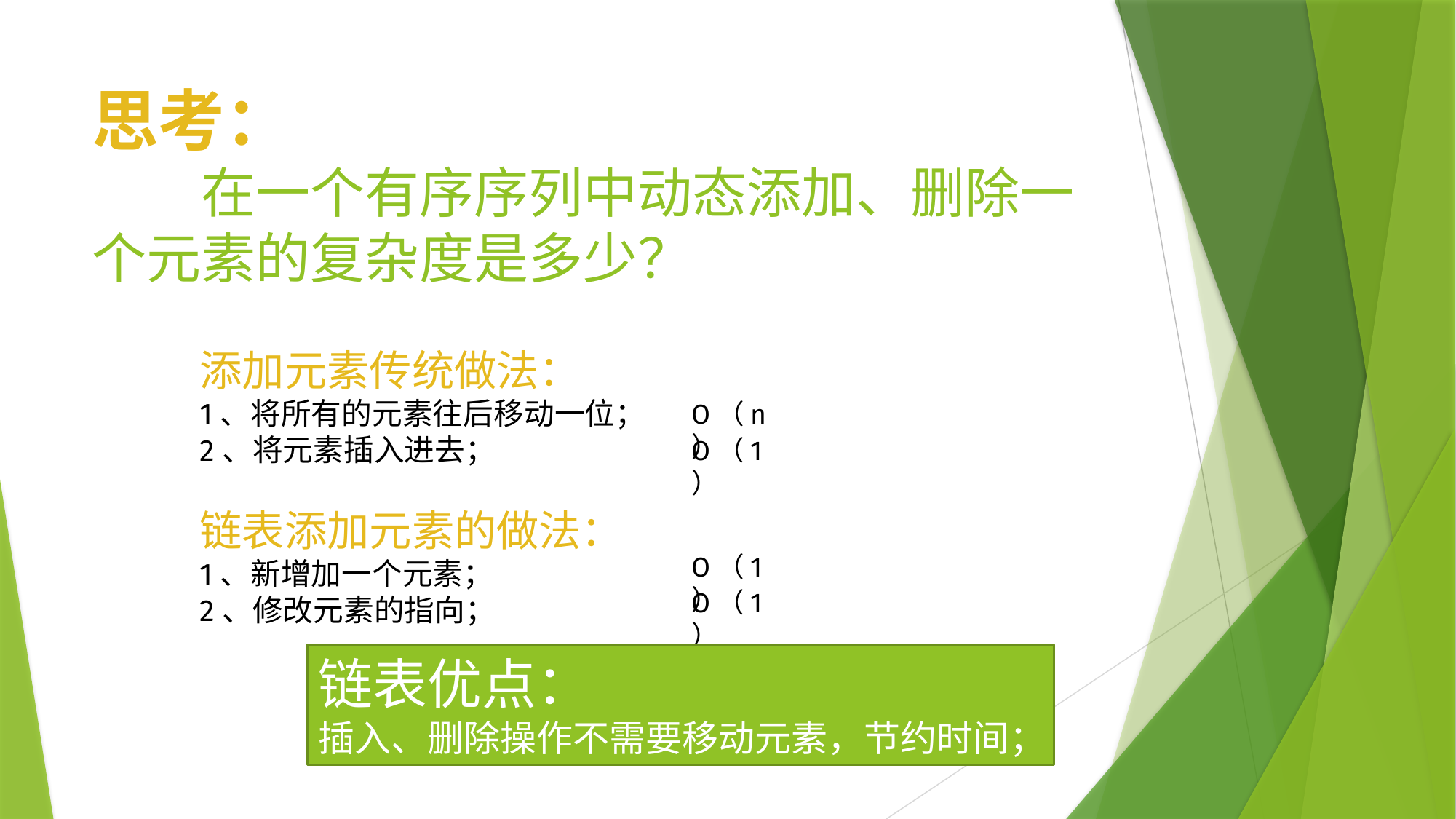

# 思考： 在一个有序序列中动态添加、删除一个元素的复杂度是多少？
添加元素传统做法：
1、将所有的元素往后移动一位；
2、将元素插入进去；

链表添加元素的做法：
1、新增加一个元素；
2、修改元素的指向；
O（n）
O（1）
O（1）
O（1）
链表优点：
插入、删除操作不需要移动元素，节约时间；